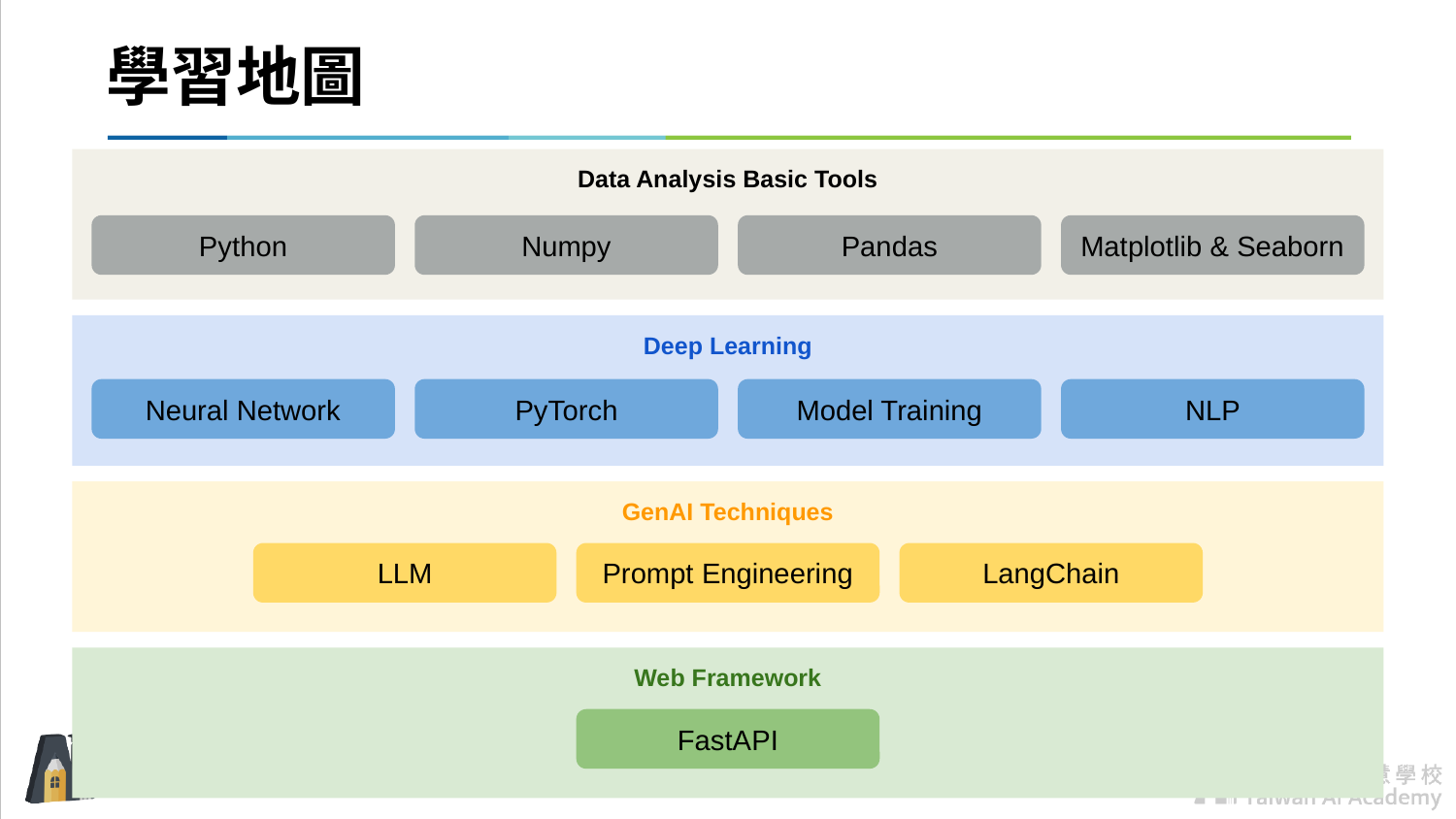

# 學習地圖
Data Analysis Basic Tools
Python
Numpy
Pandas
Matplotlib & Seaborn
Deep Learning
Neural Network
PyTorch
Model Training
NLP
GenAI Techniques
LLM
Prompt Engineering
LangChain
Web Framework
FastAPI